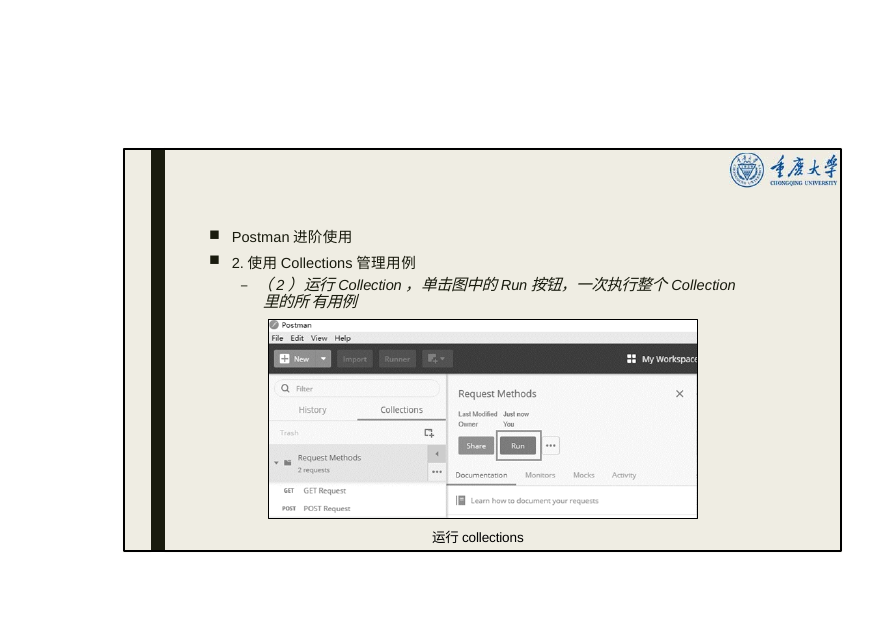

Postman进阶使用
2.使用Collections管理用例
– （2）运行Collection，单击图中的Run按钮，一次执行整个Collection里的所 有用例

运行collections